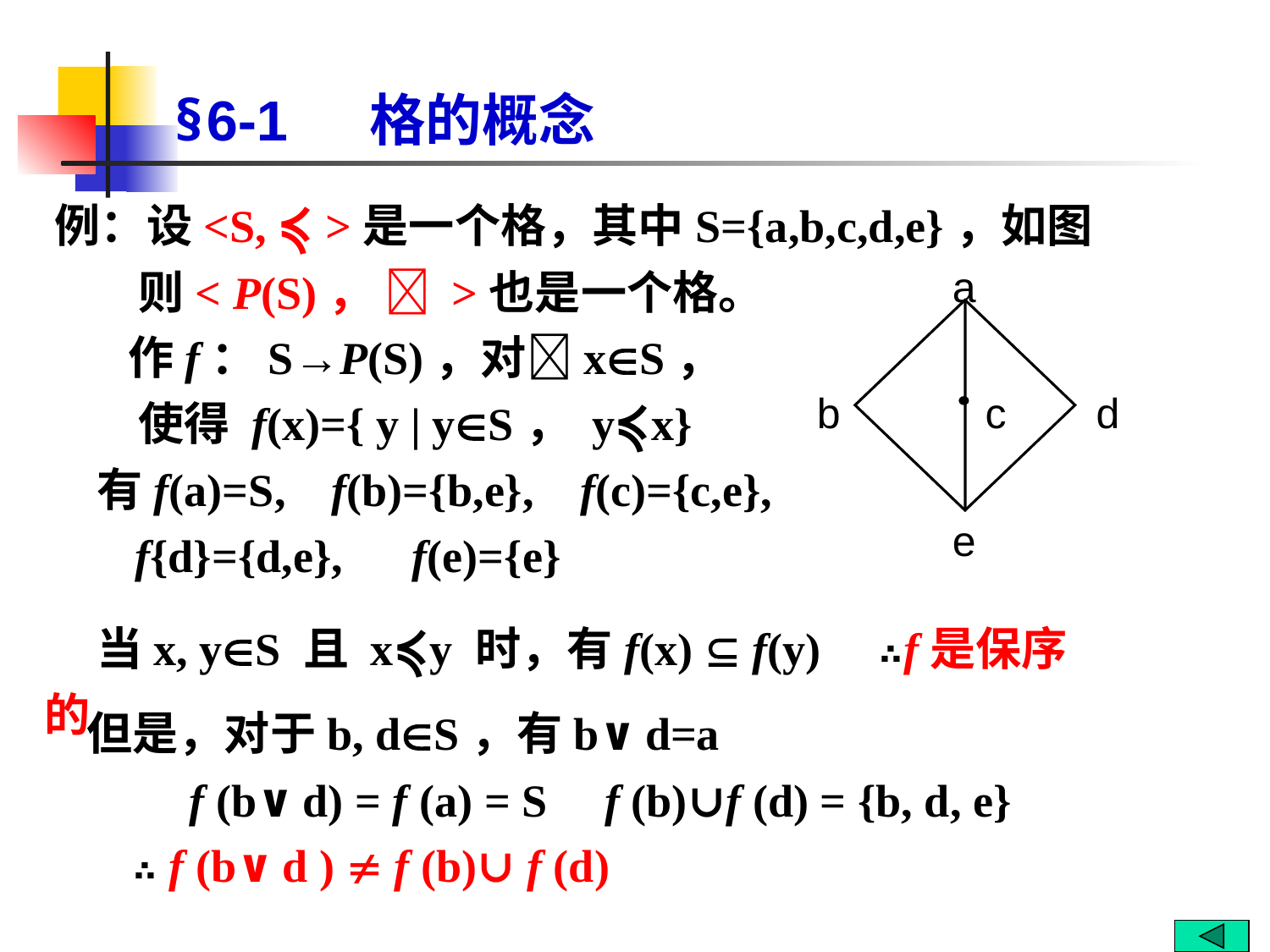

# §6-1  格的概念
例：设<S, ≼ >是一个格，其中S={a,b,c,d,e}，如图
       则< P(S)， ⊆ >也是一个格。
      作f：S→P(S)，对∀x∈S，
       使得 f(x)={ y | y∈S， y≼x}
   有f(a)=S,    f(b)={b,e},    f(c)={c,e},
       f{d}={d,e},      f(e)={e}
a

b
c
d

e
    当x, y∈S 且 x≼y 时，有f(x) ⊆ f(y)     ∴f是保序的
但是，对于b, d∈S，有b∨d=a
         f (b∨d) = f (a) = S     f (b)∪f (d) = {b, d, e}
    ∴ f (b∨d ) ≠ f (b)∪ f (d)
38